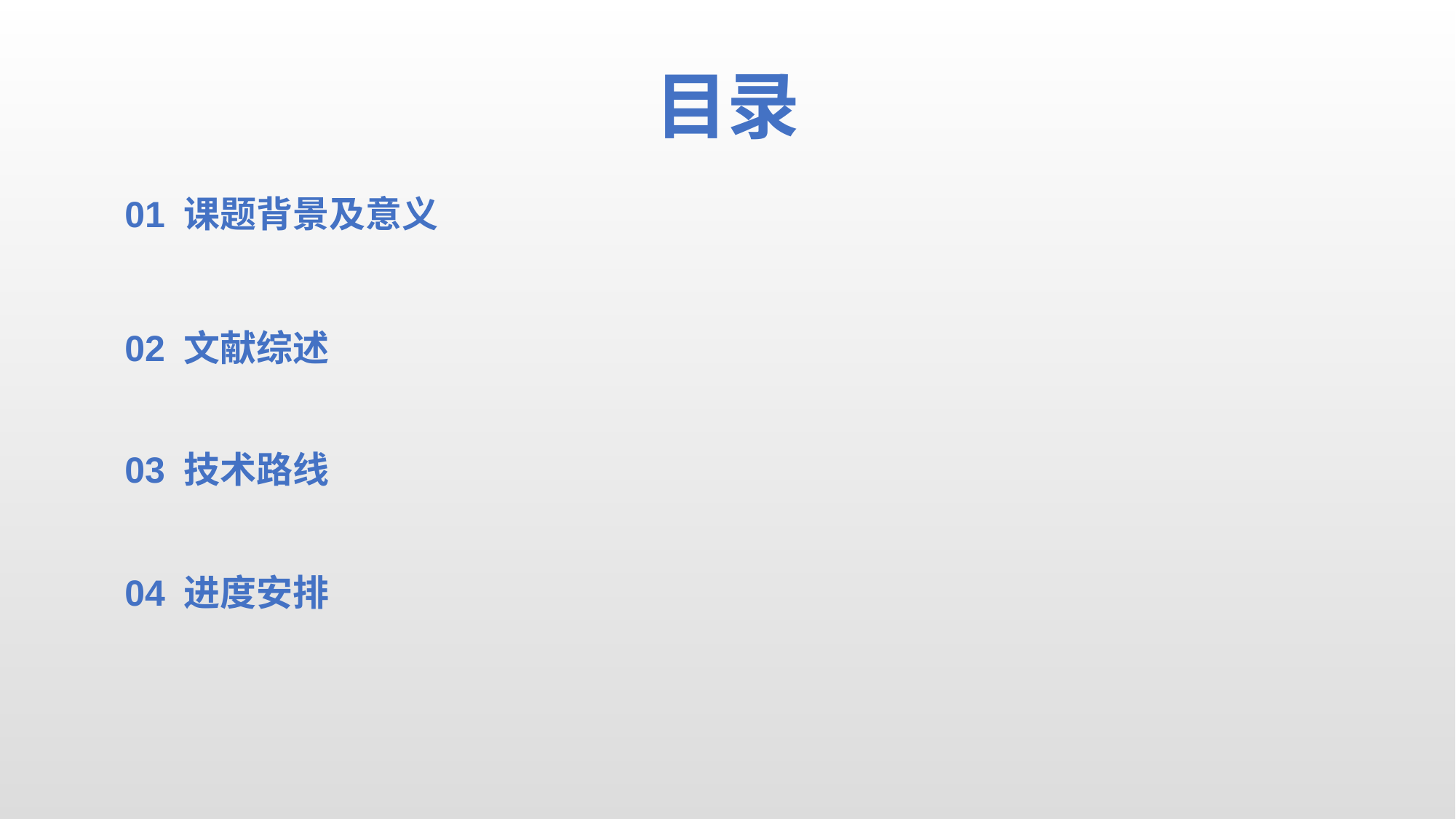

目录
01 课题背景及意义
02 文献综述
03 技术路线
04 进度安排